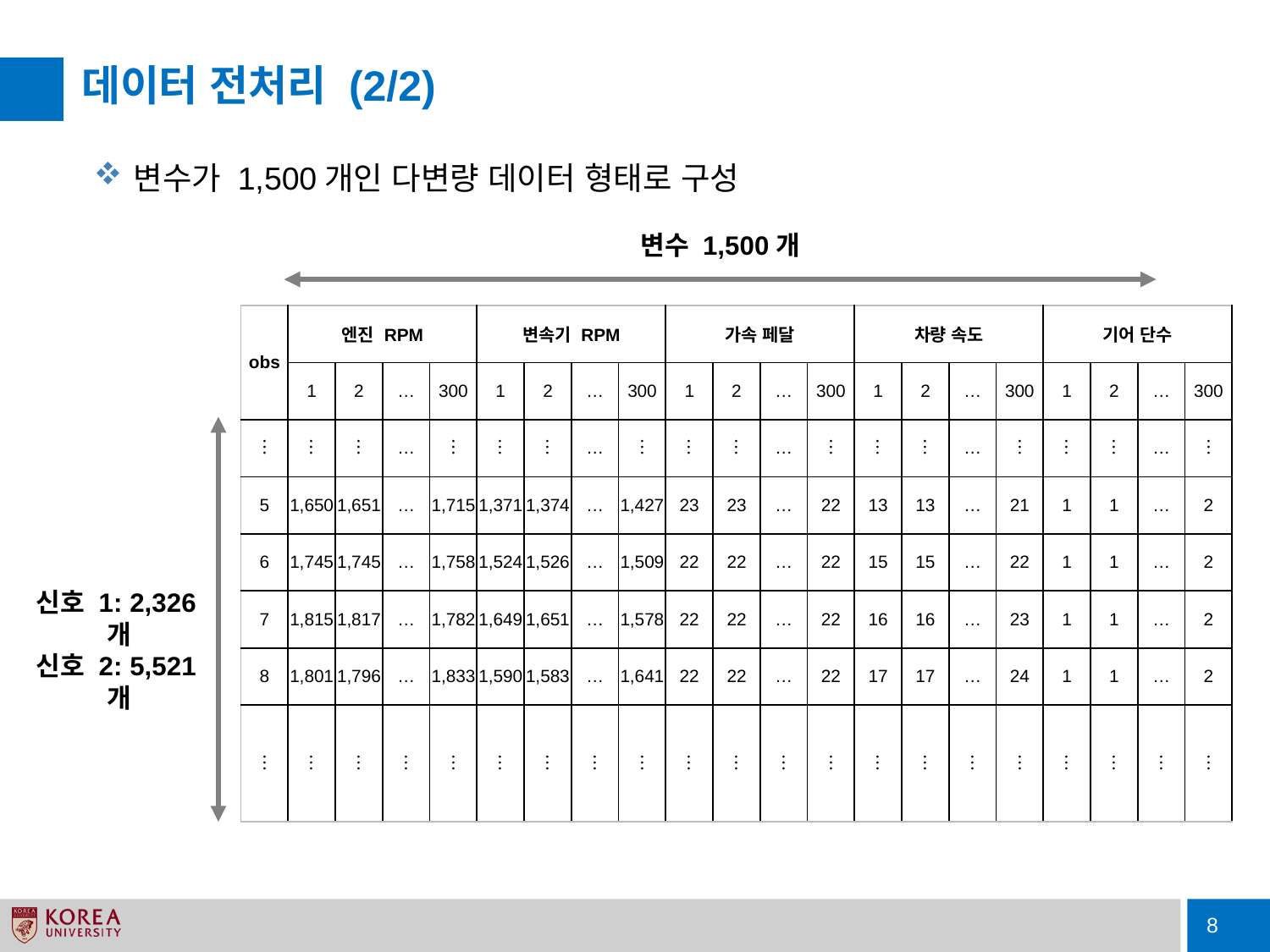

# 데이터 전처리 (2/2)
변수가 1,500개인 다변량 데이터 형태로 구성
변수 1,500개
| obs | 엔진 RPM |  |  |  | 변속기 RPM |  |  |  | 가속 페달 |  |  |  | 차량 속도 |  |  |  | 기어 단수 |  |  |  |
| --- | --- | --- | --- | --- | --- | --- | --- | --- | --- | --- | --- | --- | --- | --- | --- | --- | --- | --- | --- | --- |
|  | 1 | 2 | … | 300 | 1 | 2 | … | 300 | 1 | 2 | … | 300 | 1 | 2 | … | 300 | 1 | 2 | … | 300 |
| ︙ | ︙ | ︙ | … | ︙ | ︙ | ︙ | … | ︙ | ︙ | ︙ | … | ︙ | ︙ | ︙ | … | ︙ | ︙ | ︙ | … | ︙ |
| 5 | 1,650 | 1,651 | … | 1,715 | 1,371 | 1,374 | … | 1,427 | 23 | 23 | … | 22 | 13 | 13 | … | 21 | 1 | 1 | … | 2 |
| 6 | 1,745 | 1,745 | … | 1,758 | 1,524 | 1,526 | … | 1,509 | 22 | 22 | … | 22 | 15 | 15 | … | 22 | 1 | 1 | … | 2 |
| 7 | 1,815 | 1,817 | … | 1,782 | 1,649 | 1,651 | … | 1,578 | 22 | 22 | … | 22 | 16 | 16 | … | 23 | 1 | 1 | … | 2 |
| 8 | 1,801 | 1,796 | … | 1,833 | 1,590 | 1,583 | … | 1,641 | 22 | 22 | … | 22 | 17 | 17 | … | 24 | 1 | 1 | … | 2 |
| ︙ | ︙ | ︙ | ︙ | ︙ | ︙ | ︙ | ︙ | ︙ | ︙ | ︙ | ︙ | ︙ | ︙ | ︙ | ︙ | ︙ | ︙ | ︙ | ︙ | ︙ |
신호 1: 2,326개
신호 2: 5,521개
8